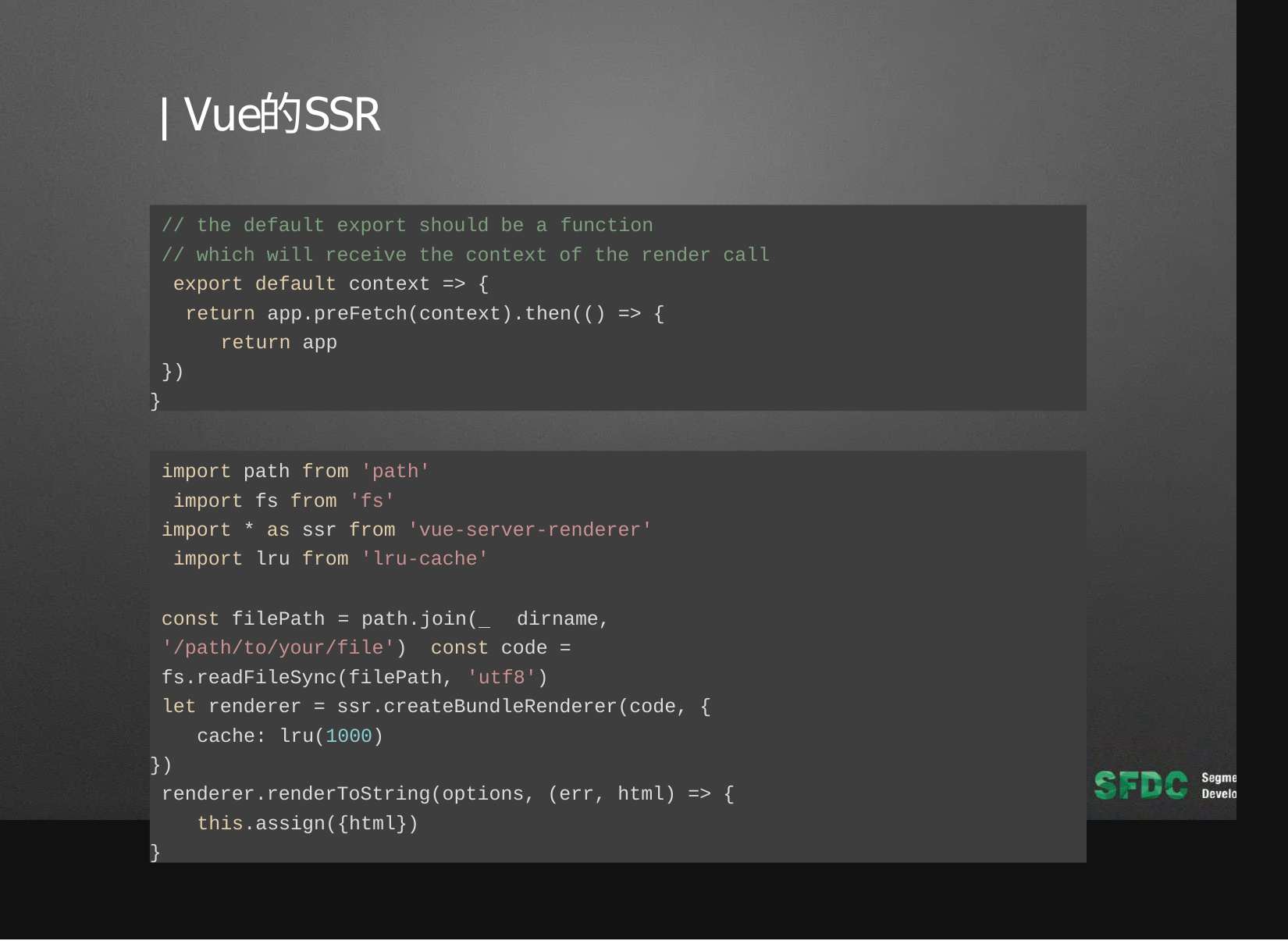

# | Vue	SSR
的
// the default export should be a function
// which will receive the context of the render call  export default context => {
return app.preFetch(context).then(() => {  return app
})
}
import path from 'path'  import fs from 'fs'
import * as ssr from 'vue-server-renderer'  import lru from 'lru-cache'

const filePath = path.join( 	dirname, '/path/to/your/file')  const code = fs.readFileSync(filePath, 'utf8')
let renderer = ssr.createBundleRenderer(code, {  cache: lru(1000)
})
renderer.renderToString(options, (err, html) => {  this.assign({html})
}